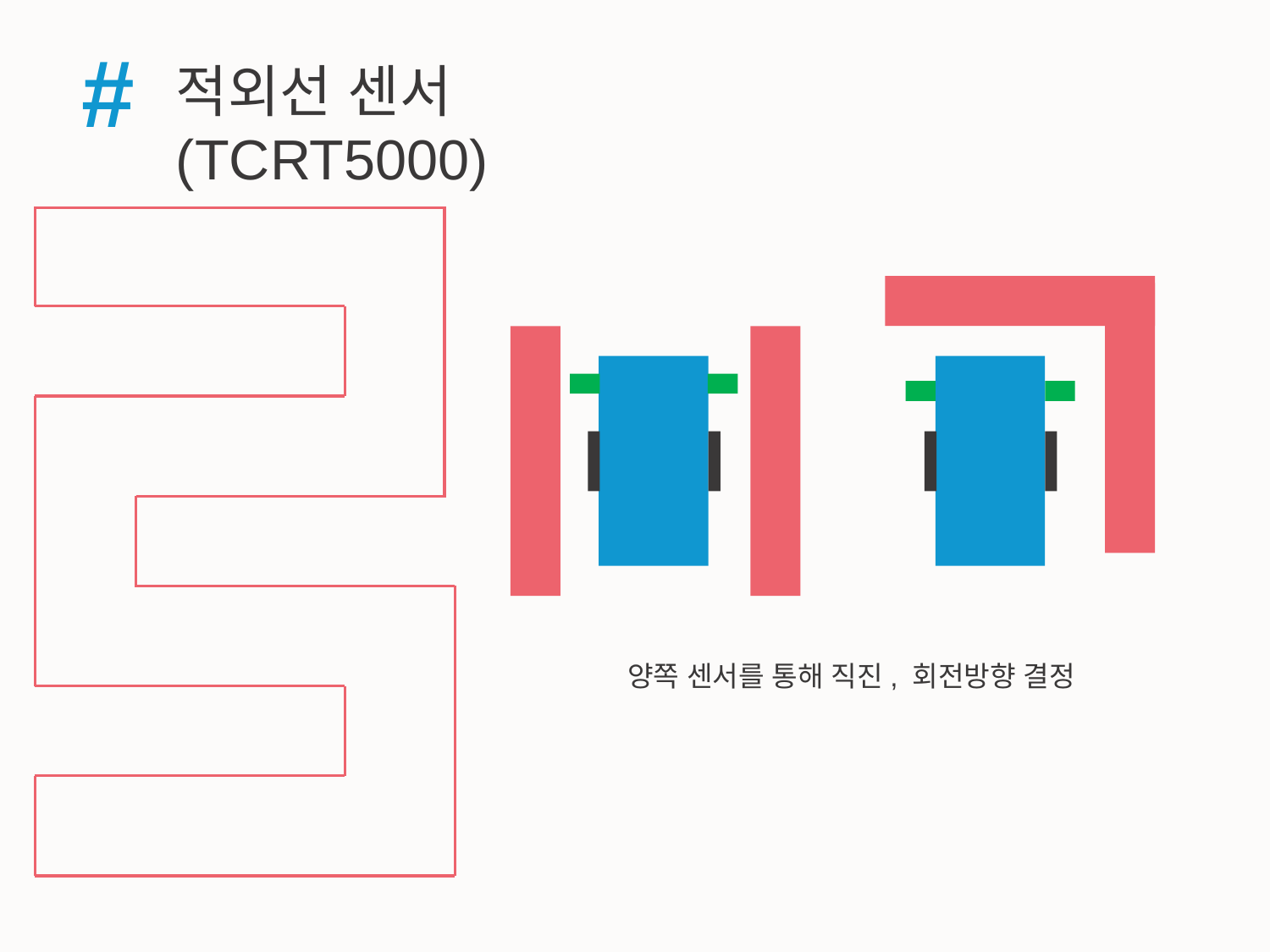

#
적외선 센서(TCRT5000)

양쪽 센서를 통해 직진, 회전방향 결정